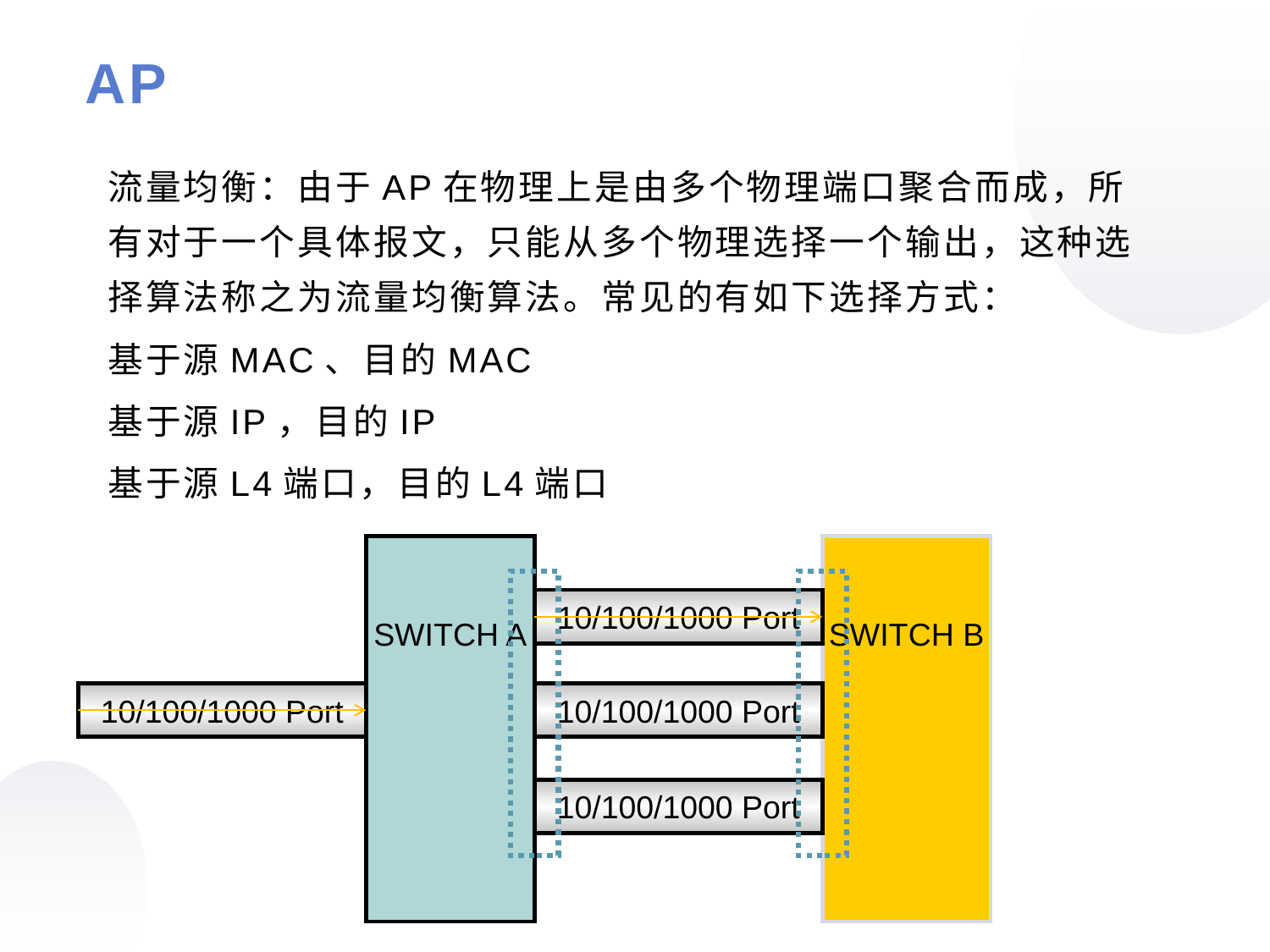

AP
流量均衡：由于AP在物理上是由多个物理端口聚合而成，所有对于一个具体报文，只能从多个物理选择一个输出，这种选择算法称之为流量均衡算法。常见的有如下选择方式：
基于源MAC、目的MAC
基于源IP，目的IP
基于源L4端口，目的L4端口
SWITCH A

SWITCH B

10/100/1000 Port
10/100/1000 Port
10/100/1000 Port

10/100/1000 Port